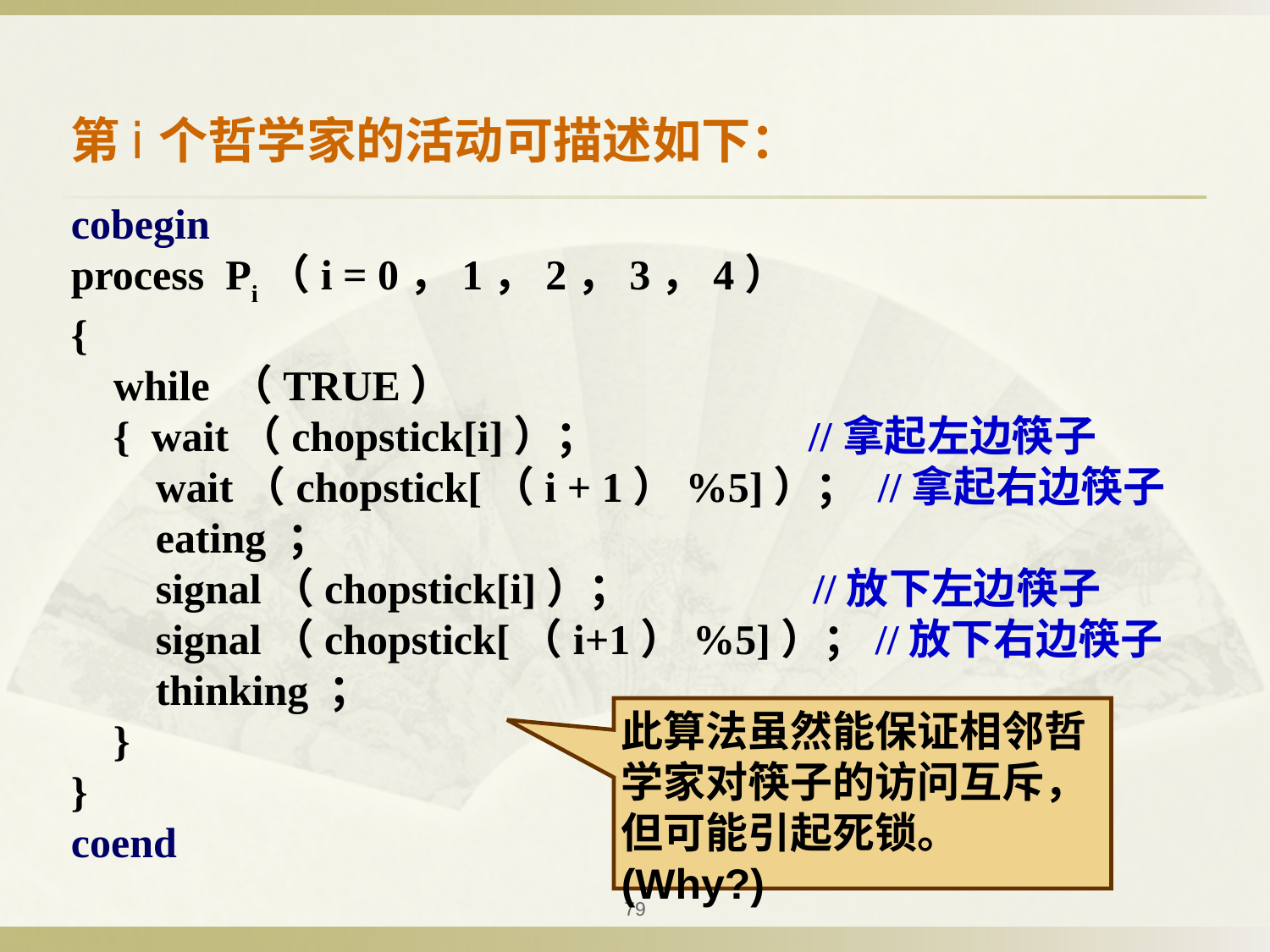

第i个哲学家的活动可描述如下：
cobegin
process  Pi（i = 0，1，2，3，4）
{
    while （TRUE）
    {  wait（chopstick[i]）；                     //拿起左边筷子
        wait（chopstick[（i + 1）%5]）； //拿起右边筷子
        eating ；
        signal（chopstick[i]）；                  //放下左边筷子
        signal（chopstick[（i+1）%5]）；//放下右边筷子
        thinking ；
    }
}
coend
此算法虽然能保证相邻哲学家对筷子的访问互斥，但可能引起死锁。(Why?)
79